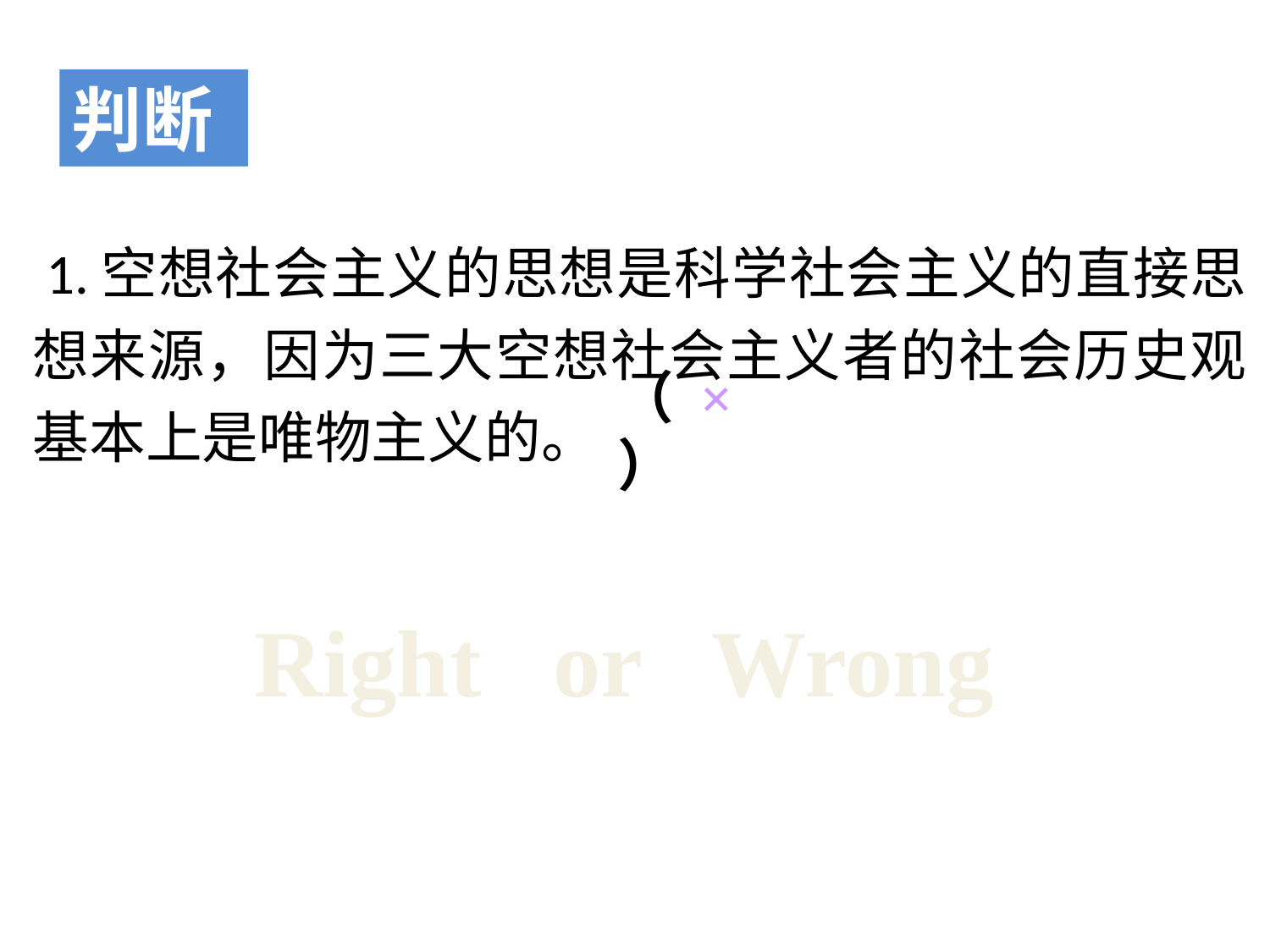

判断
 1.空想社会主义的思想是科学社会主义的直接思想来源，因为三大空想社会主义者的社会历史观基本上是唯物主义的。
（ × ）

Right   or   Wrong